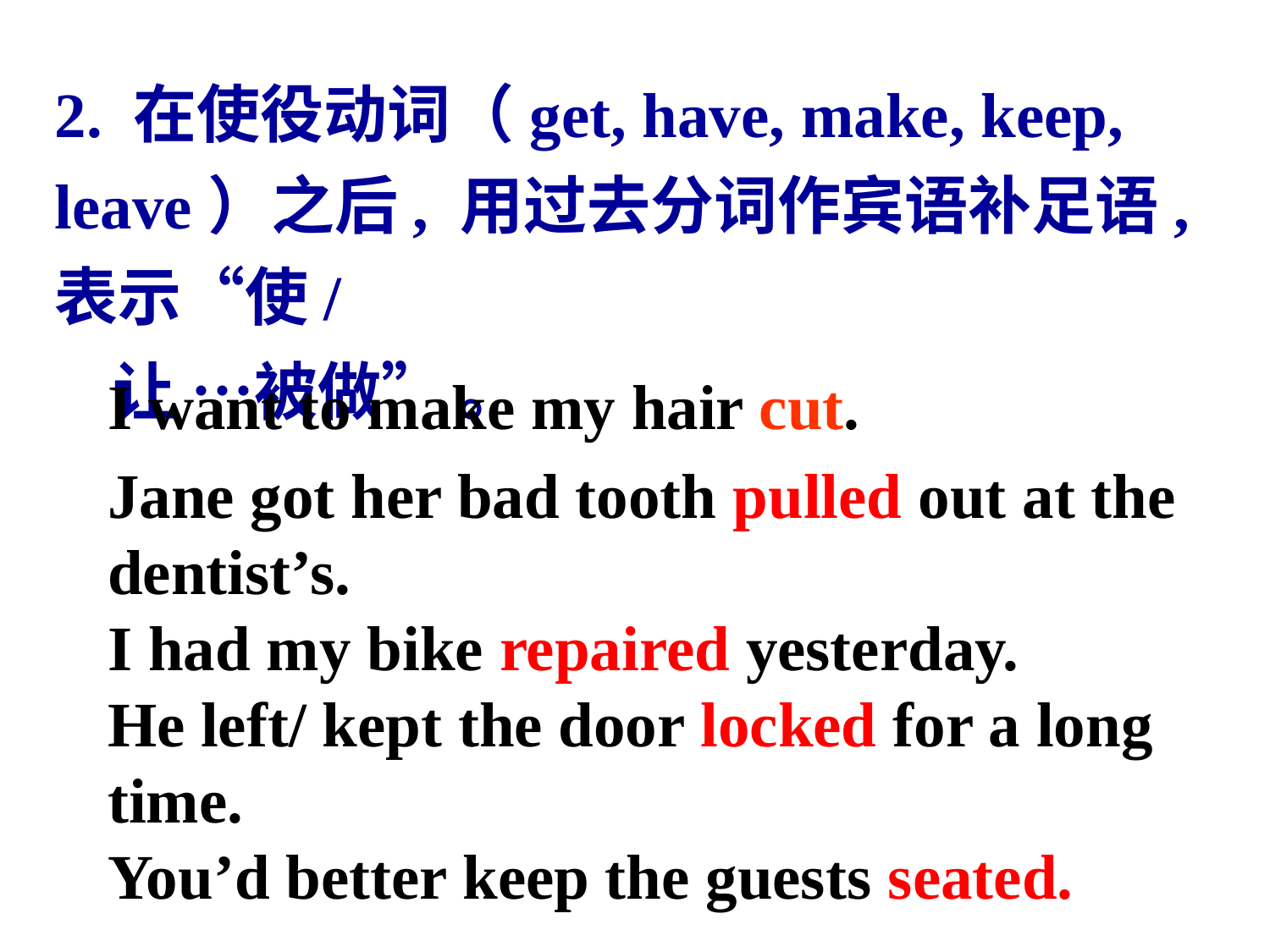

2. 在使役动词（get, have, make, keep, leave）之后, 用过去分词作宾语补足语, 表示“使/
   让 …被做” 。
I want to make my hair cut.
Jane got her bad tooth pulled out at the dentist’s.
I had my bike repaired yesterday.
He left/ kept the door locked for a long time.
You’d better keep the guests seated.